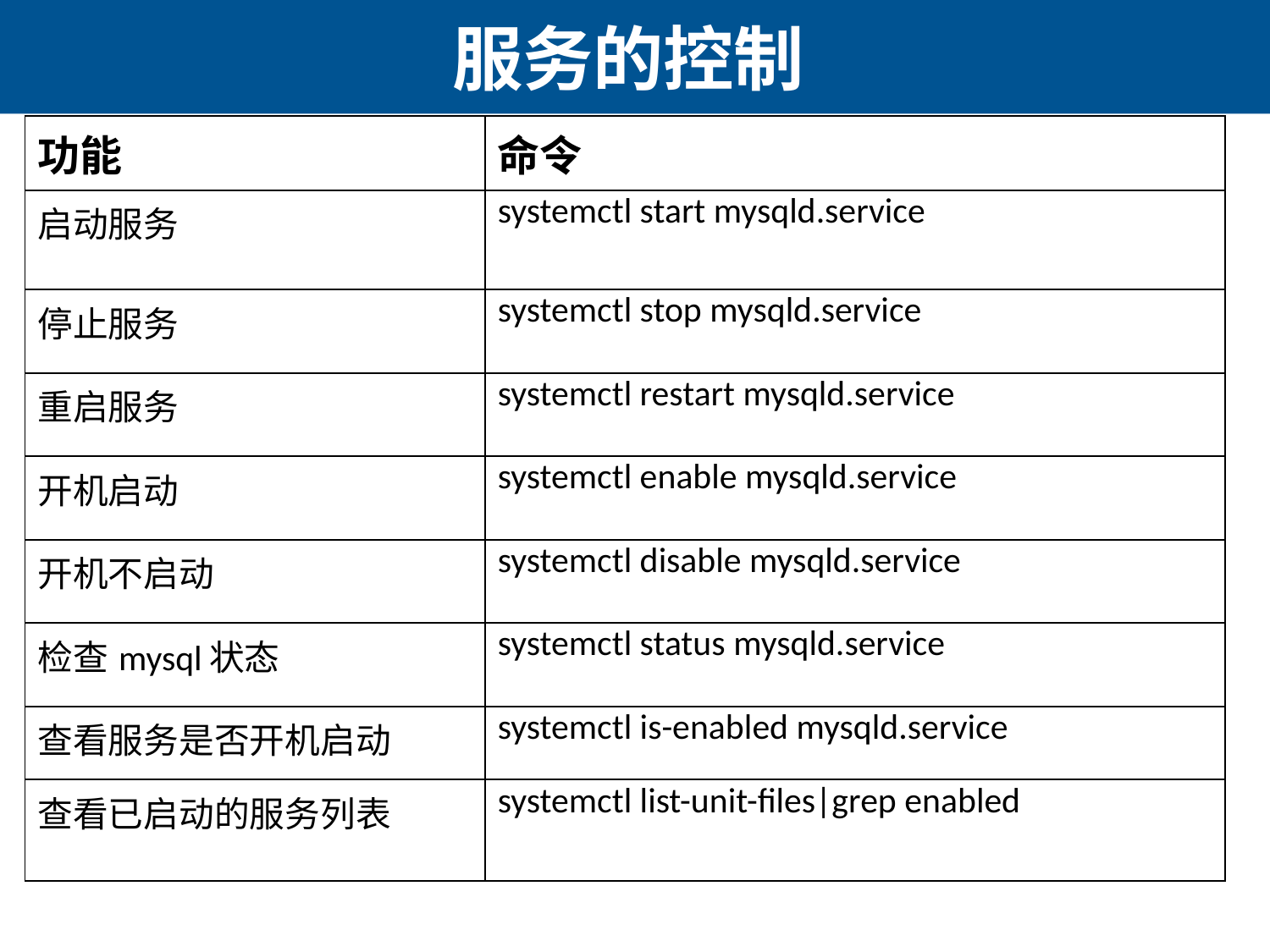

# 服务的控制
| 功能 | 命令 |
| --- | --- |
| 启动服务 | systemctl start mysqld.service |
| 停止服务 | systemctl stop mysqld.service |
| 重启服务 | systemctl restart mysqld.service |
| 开机启动 | systemctl enable mysqld.service |
| 开机不启动 | systemctl disable mysqld.service |
| 检查mysql状态 | systemctl status mysqld.service |
| 查看服务是否开机启动 | systemctl is-enabled mysqld.service |
| 查看已启动的服务列表 | systemctl list-unit-files|grep enabled |